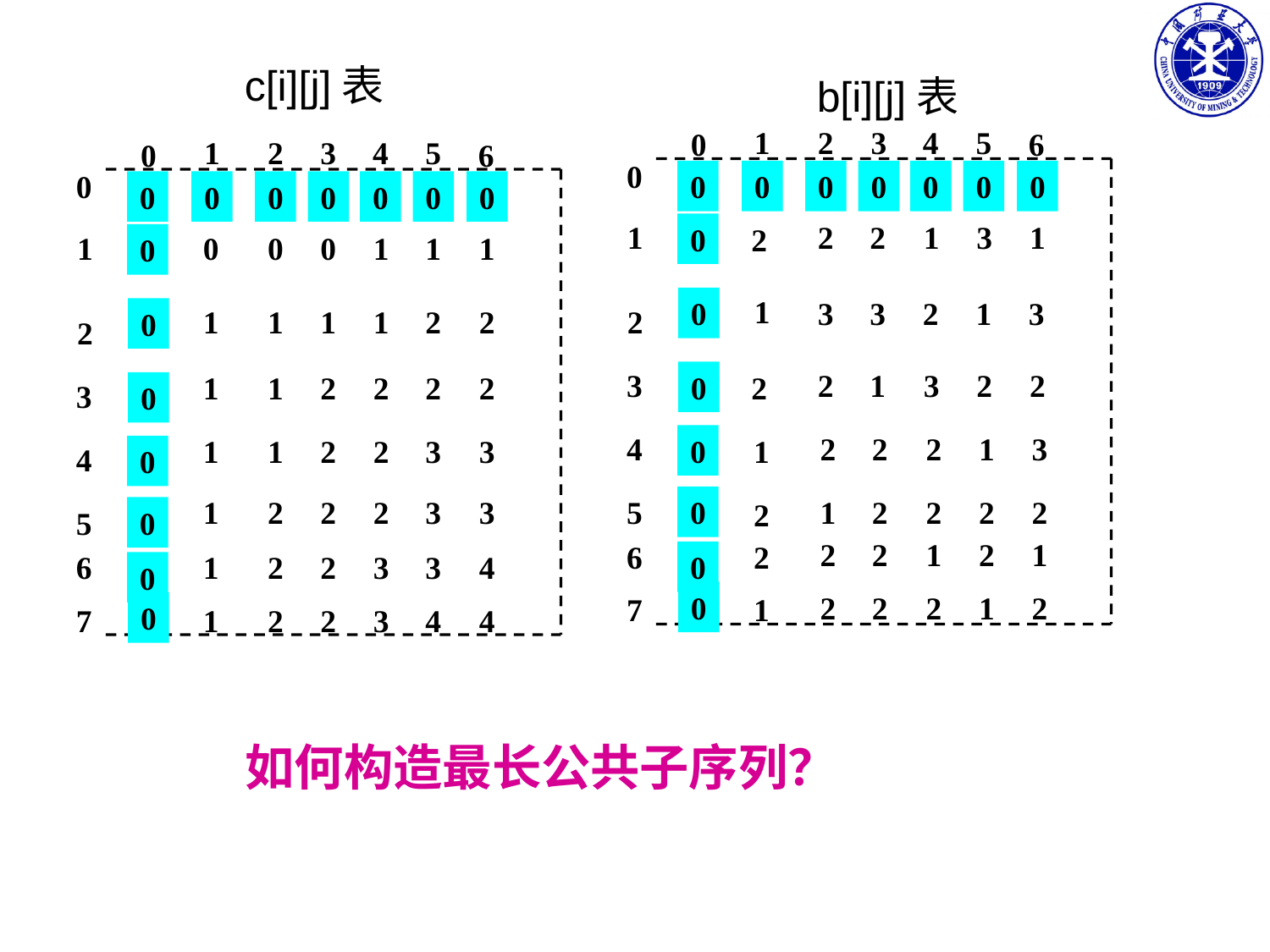

c[i][j]表
b[i][j]表
1
2
3
4
5
0
6
1
2
3
4
5
0
6
0

0
0
0
0
0
0
0
0

0
0
0
0
0
0
0
1
2
2
1
3
1
0
0
0
0
0
0
0
2
1
0
0
0
1
1
1
0
0
0
0
0
0
0
1
3
3
2
1
3
1
1
1
1
2
2
2
2
3
2
1
3
2
2
1
1
2
2
2
2
2
3
4
2
2
2
1
3
1
1
2
2
3
3
1
4
1
2
2
2
3
3
5
1
2
2
2
2
2
5
2
2
1
2
1
6
2
6
1
2
2
3
3
4
2
2
2
1
2
7
1
7
1
2
2
3
4
4

如何构造最长公共子序列？